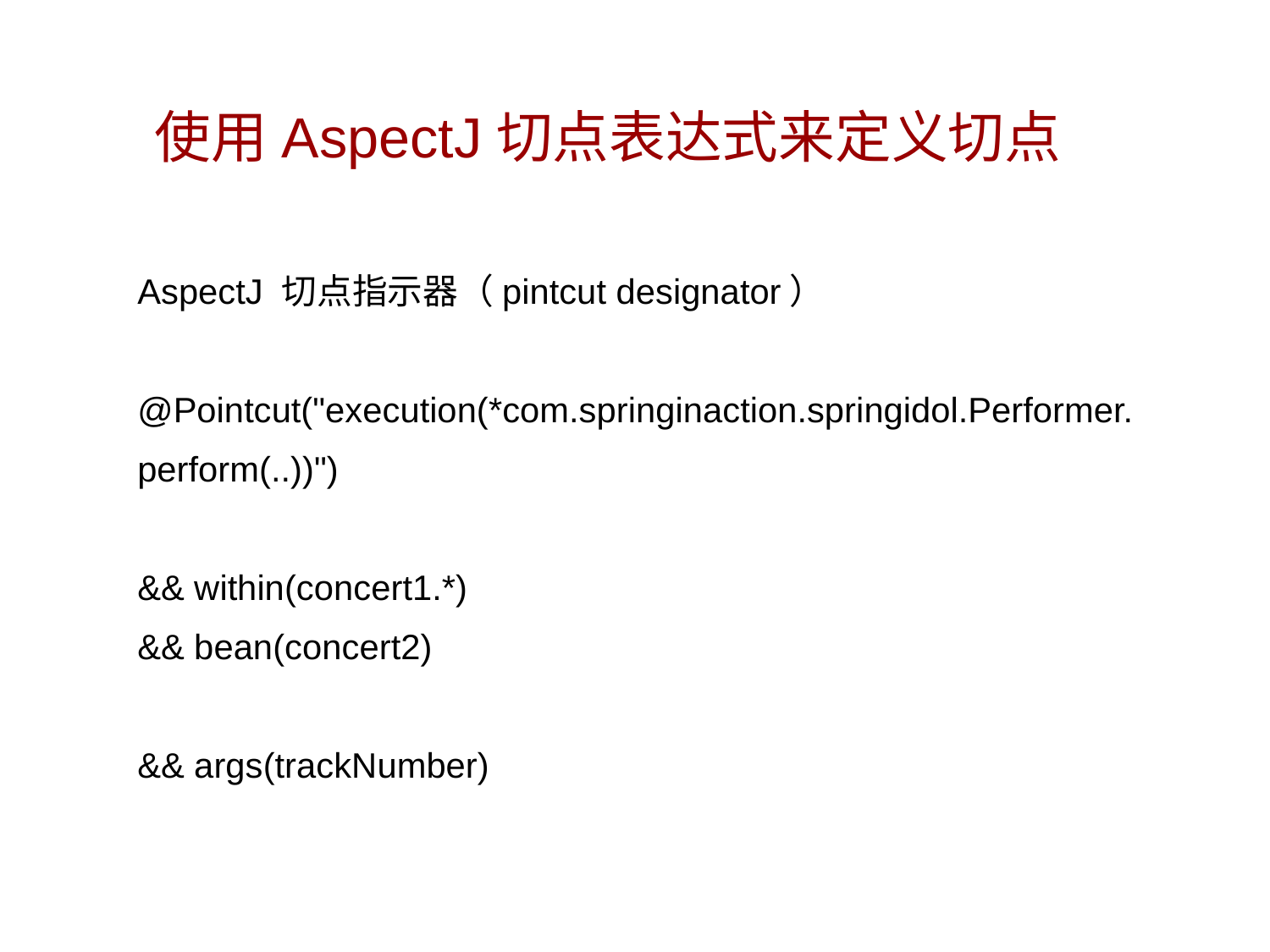

# 使用AspectJ切点表达式来定义切点
AspectJ 切点指示器（pintcut designator）

@Pointcut("execution(*com.springinaction.springidol.Performer.perform(..))")

&& within(concert1.*)
&& bean(concert2)

&& args(trackNumber)